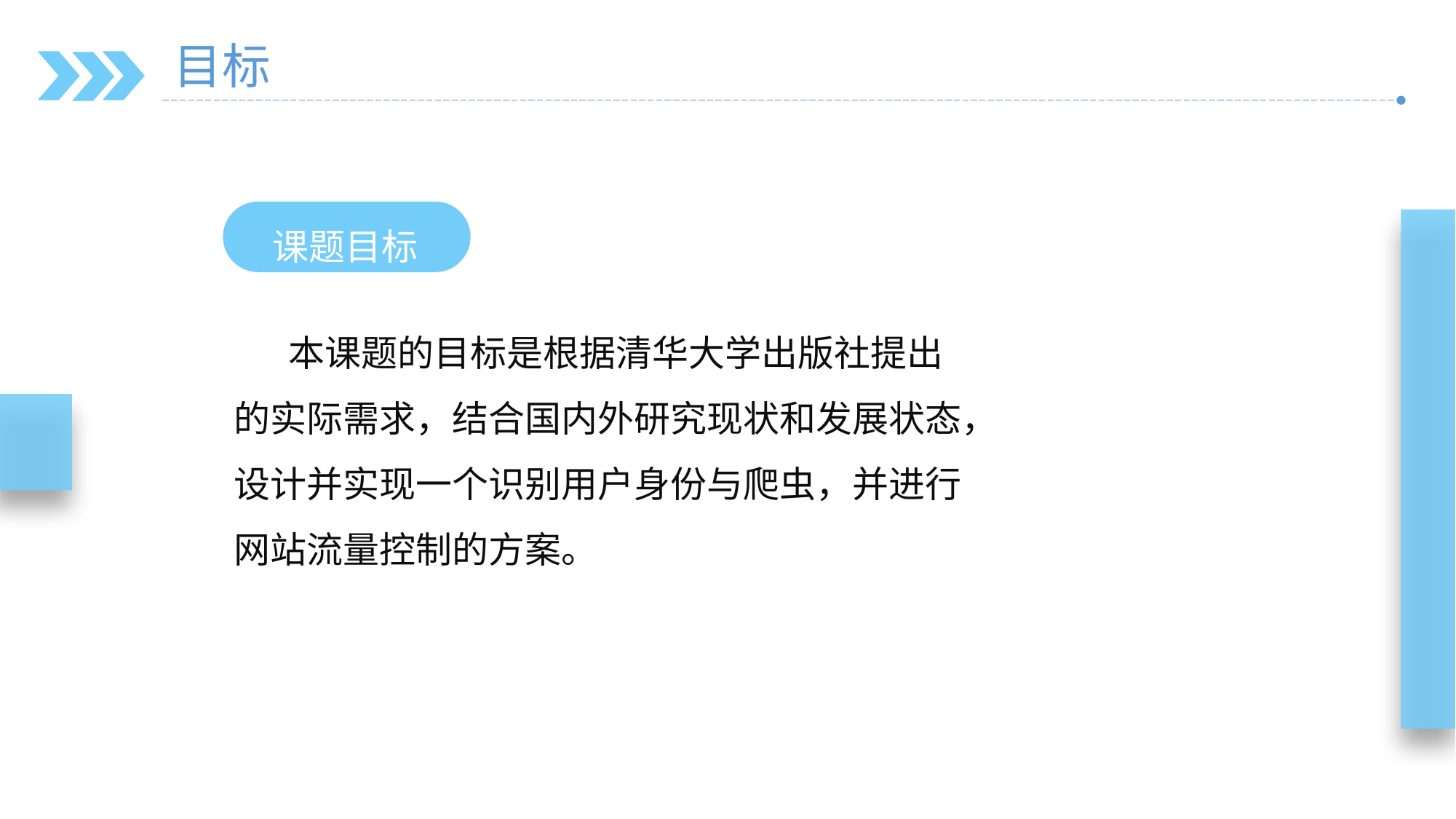

目标

课题目标

本课题的目标是根据清华大学出版社提出的实际需求，结合国内外研究现状和发展状态，设计并实现一个识别用户身份与爬虫，并进行网站流量控制的方案。